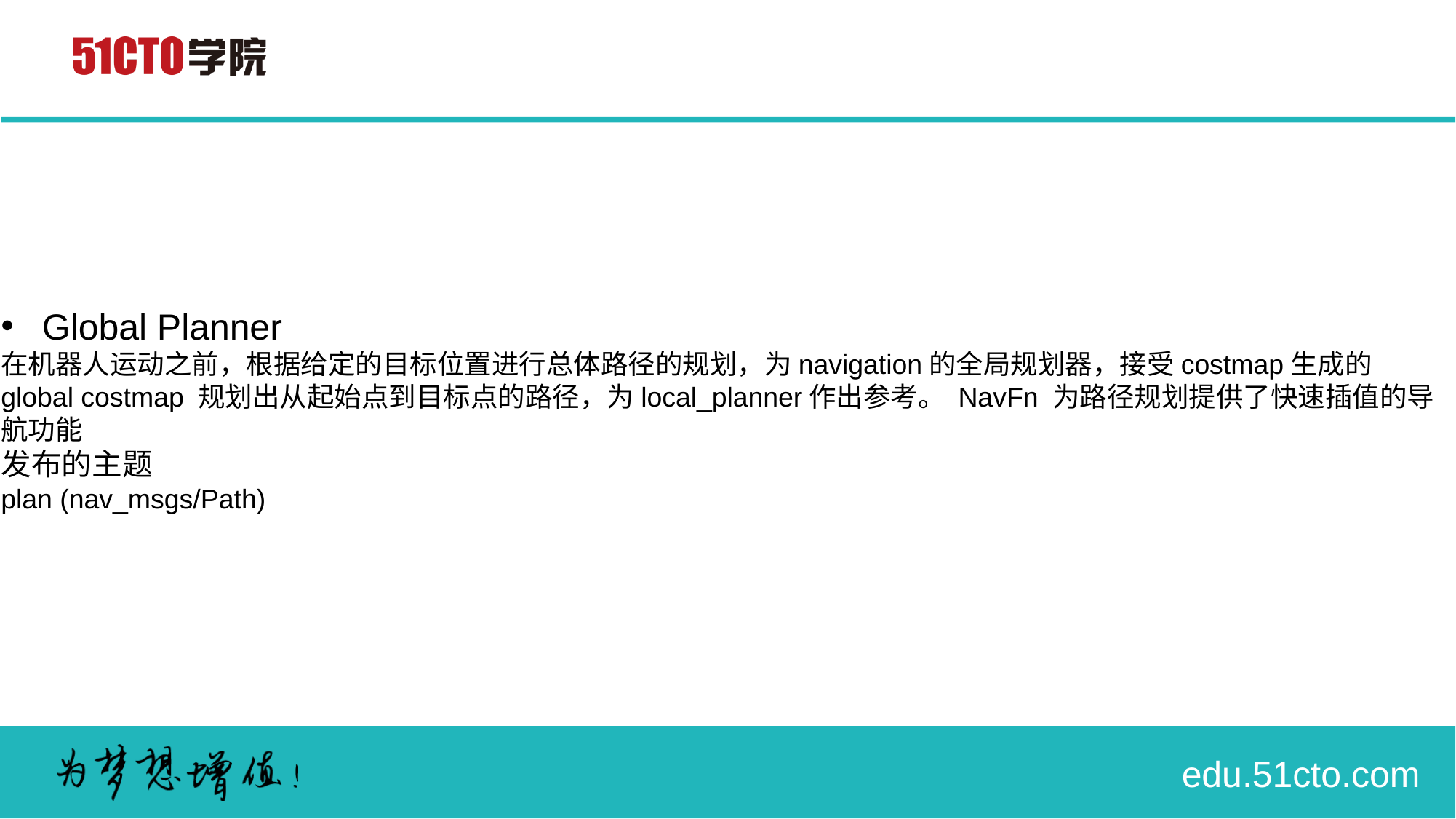

# Global Planner
在机器人运动之前，根据给定的目标位置进行总体路径的规划，为navigation的全局规划器，接受costmap生成的 global costmap 规划出从起始点到目标点的路径，为local_planner作出参考。 NavFn 为路径规划提供了快速插值的导航功能
发布的主题
plan (nav_msgs/Path)